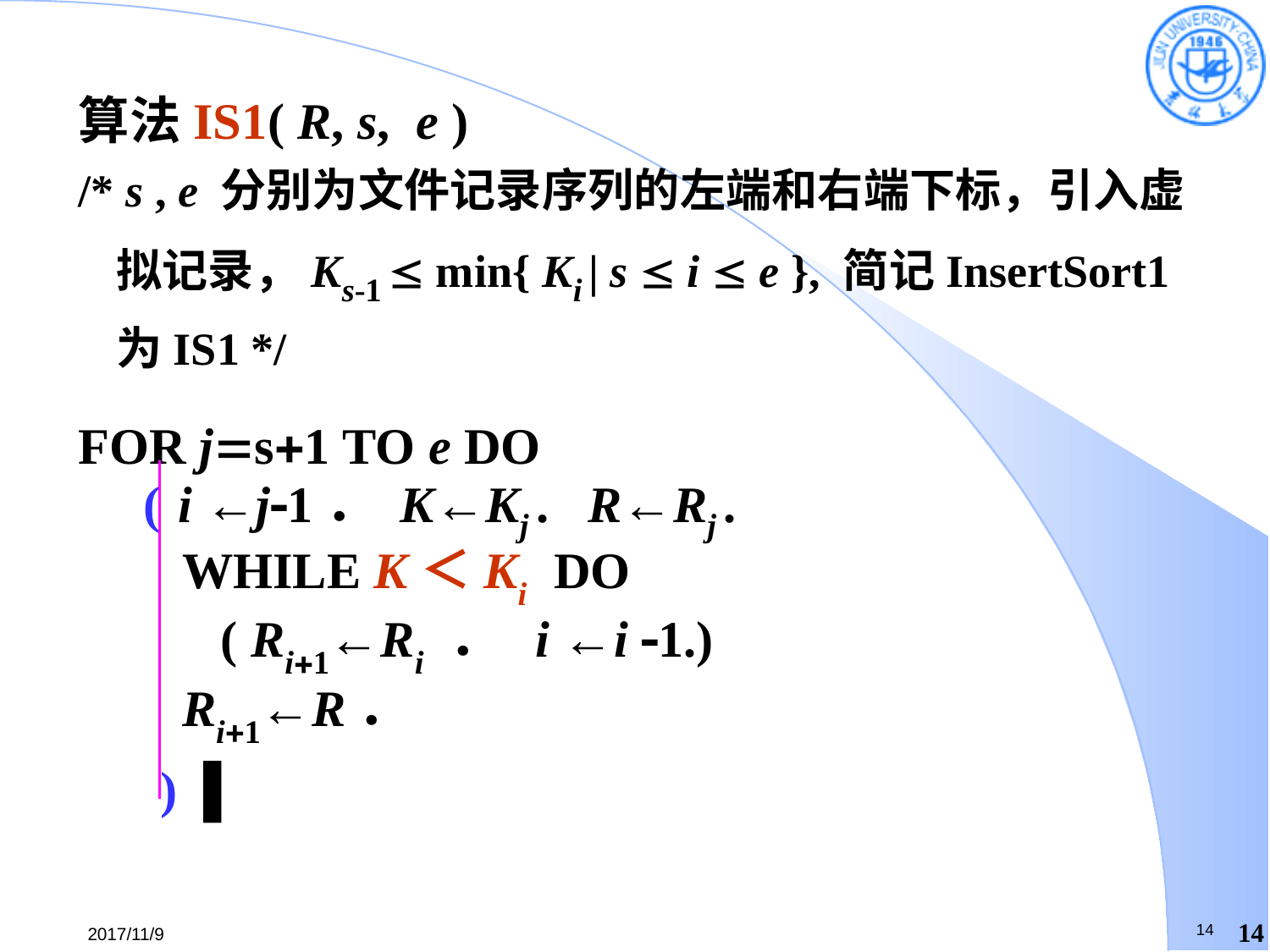

算法IS1( R, s,  e )
/* s , e 分别为文件记录序列的左端和右端下标，引入虚拟记录，Ks-1 ≤ min{ Ki | s ≤ i ≤ e }, 简记InsertSort1为IS1 */
FOR j=s+1 TO e DO
     (   i ←j−1． K←Kj .   R←Rj .
        WHILE K＜Ki  DO
           ( Ri+1←Ri ．  i ←i −1.)
        Ri+1←R．
        )  ▌

14